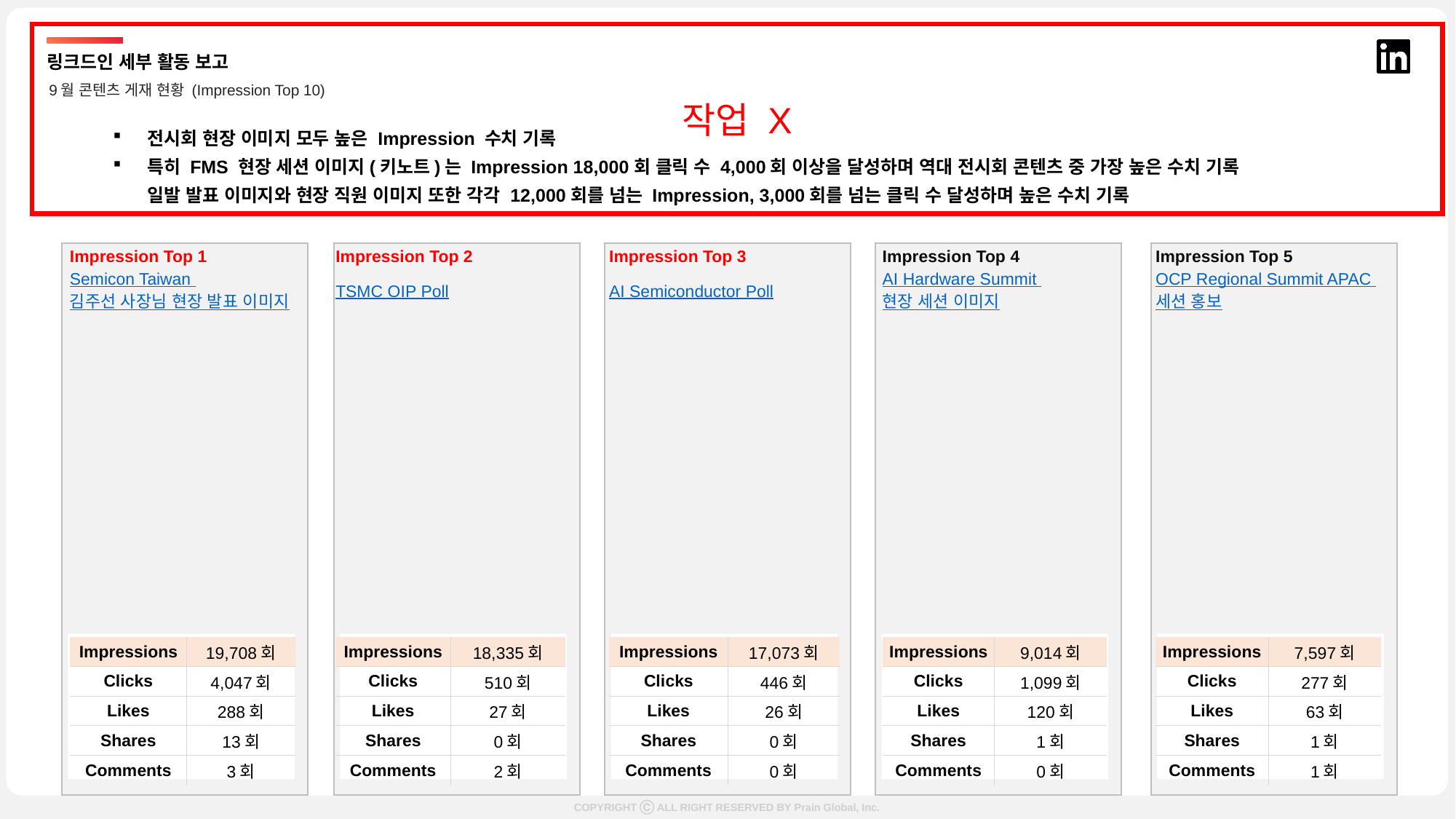

작업 X
링크드인 세부 활동 보고
9월 콘텐츠 게재 현황 (Impression Top 10)
전시회 현장 이미지 모두 높은 Impression 수치 기록
특히 FMS 현장 세션 이미지(키노트)는 Impression 18,000회 클릭 수 4,000회 이상을 달성하며 역대 전시회 콘텐츠 중 가장 높은 수치 기록
일발 발표 이미지와 현장 직원 이미지 또한 각각 12,000회를 넘는 Impression, 3,000회를 넘는 클릭 수 달성하며 높은 수치 기록

| Impression Top 1 |  |  | Impression Top 2 |  |  | Impression Top 3 |  |  | Impression Top 4 |  |  | Impression Top 5 |  |
| --- | --- | --- | --- | --- | --- | --- | --- | --- | --- | --- | --- | --- | --- |
| Semicon Taiwan 김주선 사장님 현장 발표 이미지 |  |  | TSMC OIP Poll |  |  | AI Semiconductor Poll |  |  | AI Hardware Summit 현장 세션 이미지 |  |  | OCP Regional Summit APAC 세션 홍보 |  |
|  |  |  |  |  |  |  |  |  |  |  |  |  |  |
| Impressions | 19,708회 |  | Impressions | 18,335회 |  | Impressions | 17,073회 |  | Impressions | 9,014회 |  | Impressions | 7,597회 |
| Clicks | 4,047회 |  | Clicks | 510회 |  | Clicks | 446회 |  | Clicks | 1,099회 |  | Clicks | 277회 |
| Likes | 288회 |  | Likes | 27회 |  | Likes | 26회 |  | Likes | 120회 |  | Likes | 63회 |
| Shares | 13회 |  | Shares | 0회 |  | Shares | 0회 |  | Shares | 1회 |  | Shares | 1회 |
| Comments | 3회 |  | Comments | 2회 |  | Comments | 0회 |  | Comments | 0회 |  | Comments | 1회 |